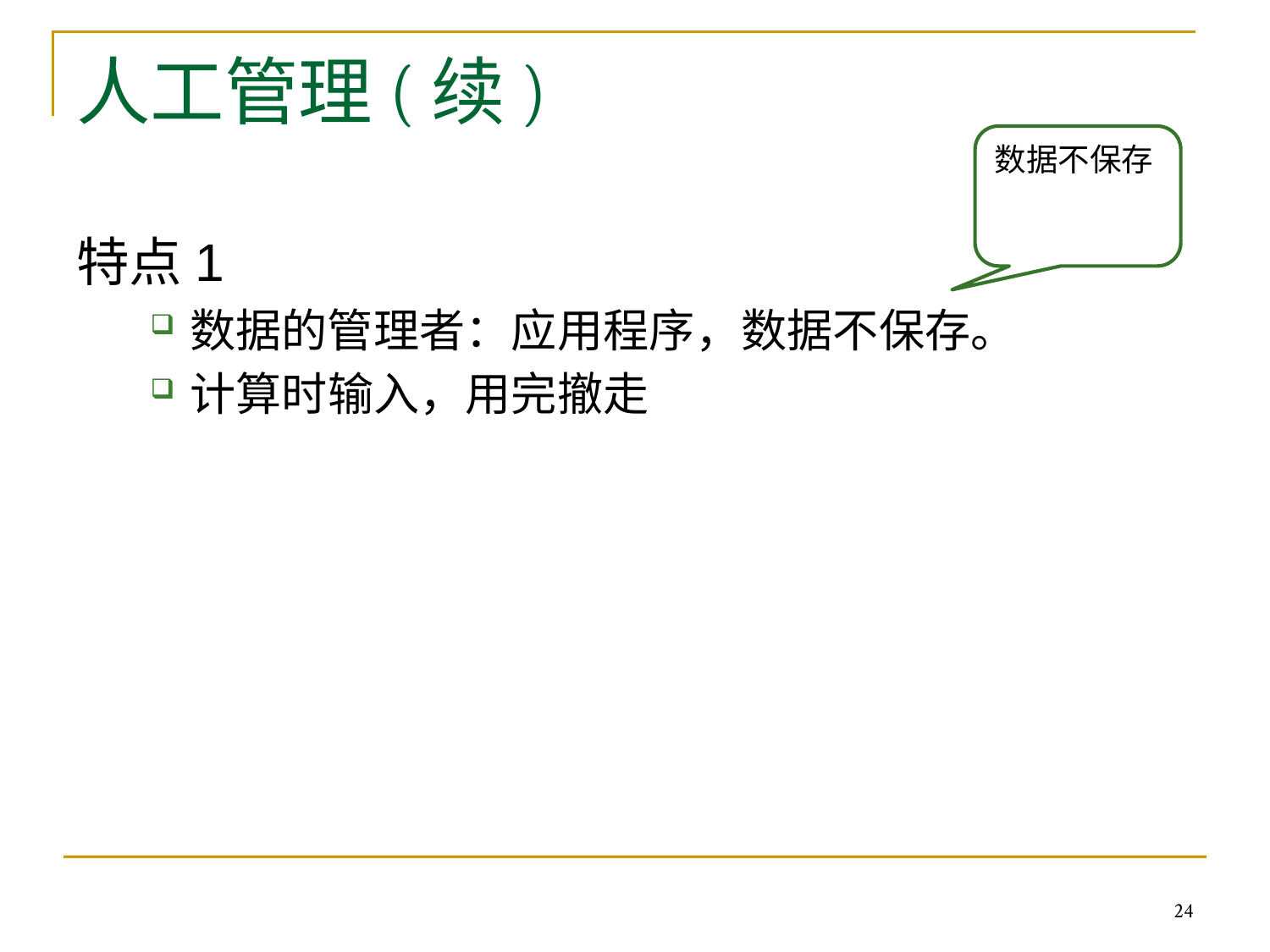

# 人工管理(续)
数据不保存
特点1
数据的管理者：应用程序，数据不保存。
计算时输入，用完撤走
24